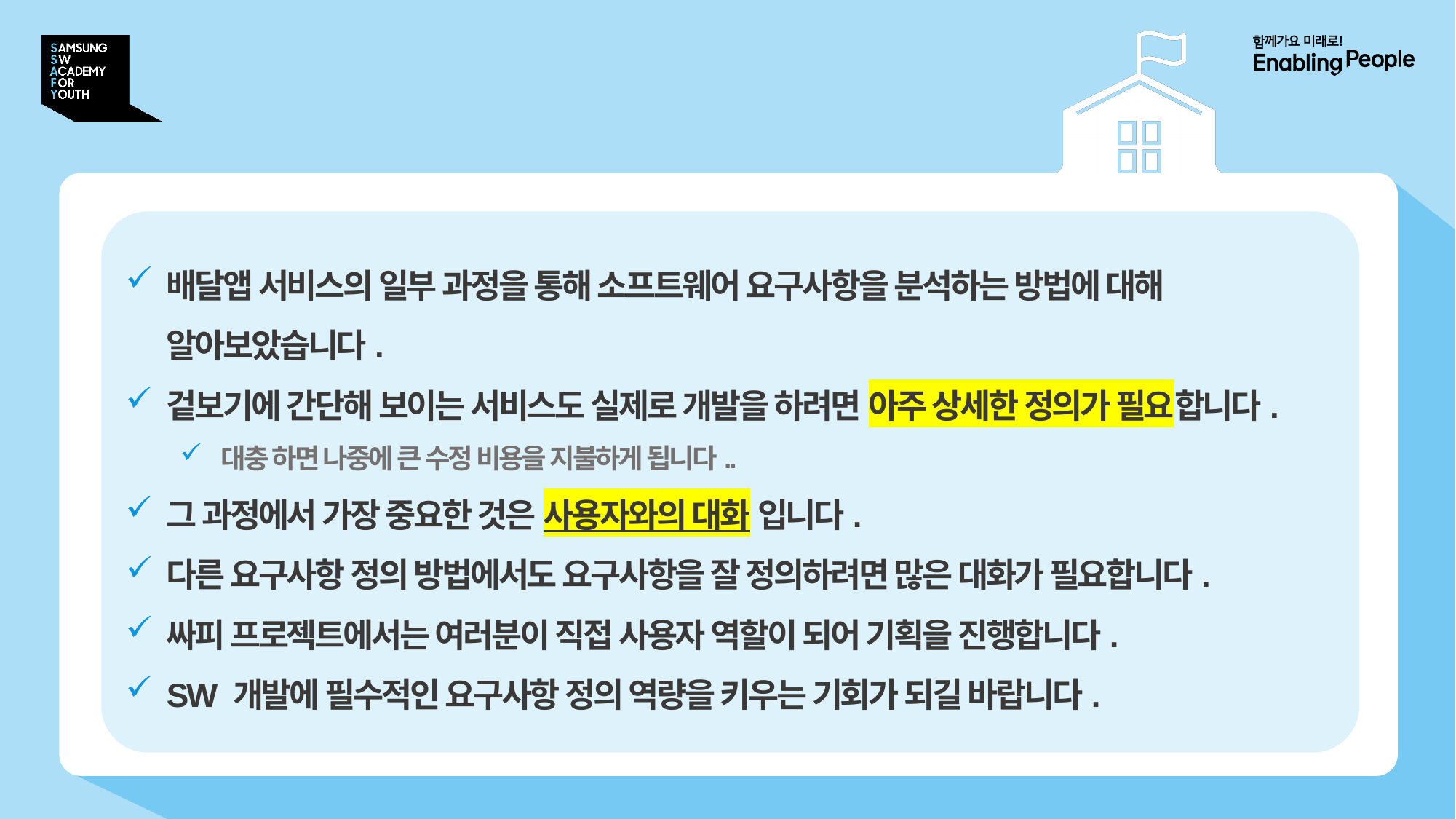

# 마치며..
배달앱 서비스의 일부 과정을 통해 소프트웨어 요구사항을 분석하는 방법에 대해 알아보았습니다.
겉보기에 간단해 보이는 서비스도 실제로 개발을 하려면 아주 상세한 정의가 필요합니다.
대충 하면 나중에 큰 수정 비용을 지불하게 됩니다..
그 과정에서 가장 중요한 것은 사용자와의 대화 입니다.
다른 요구사항 정의 방법에서도 요구사항을 잘 정의하려면 많은 대화가 필요합니다.
싸피 프로젝트에서는 여러분이 직접 사용자 역할이 되어 기획을 진행합니다.
SW 개발에 필수적인 요구사항 정의 역량을 키우는 기회가 되길 바랍니다.